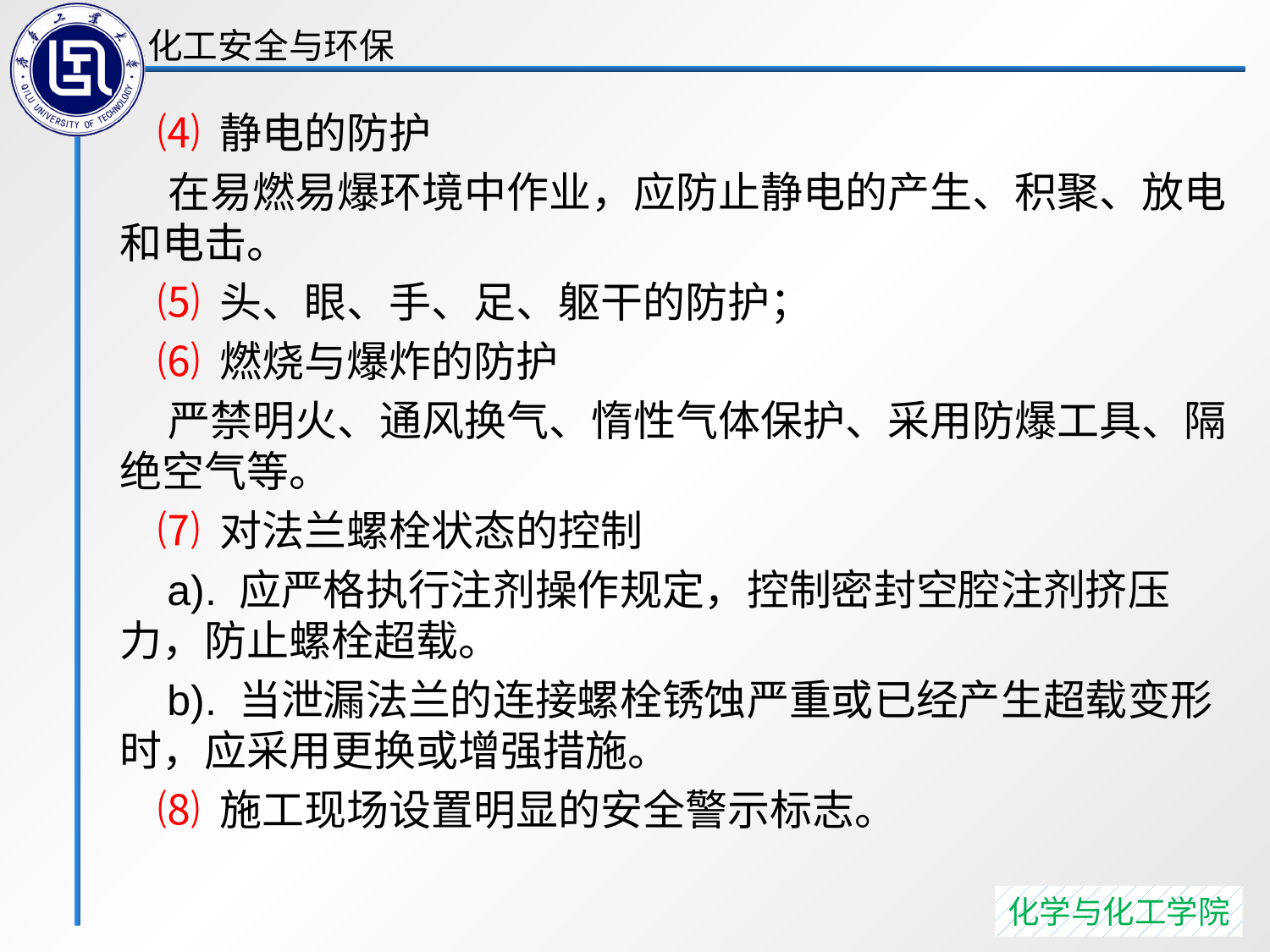

⑷ 静电的防护
    在易燃易爆环境中作业，应防止静电的产生、积聚、放电和电击。
    ⑸ 头、眼、手、足、躯干的防护；
    ⑹ 燃烧与爆炸的防护
    严禁明火、通风换气、惰性气体保护、采用防爆工具、隔绝空气等。
    ⑺ 对法兰螺栓状态的控制
    a). 应严格执行注剂操作规定，控制密封空腔注剂挤压力，防止螺栓超载。
    b). 当泄漏法兰的连接螺栓锈蚀严重或已经产生超载变形时，应采用更换或增强措施。
    ⑻ 施工现场设置明显的安全警示标志。